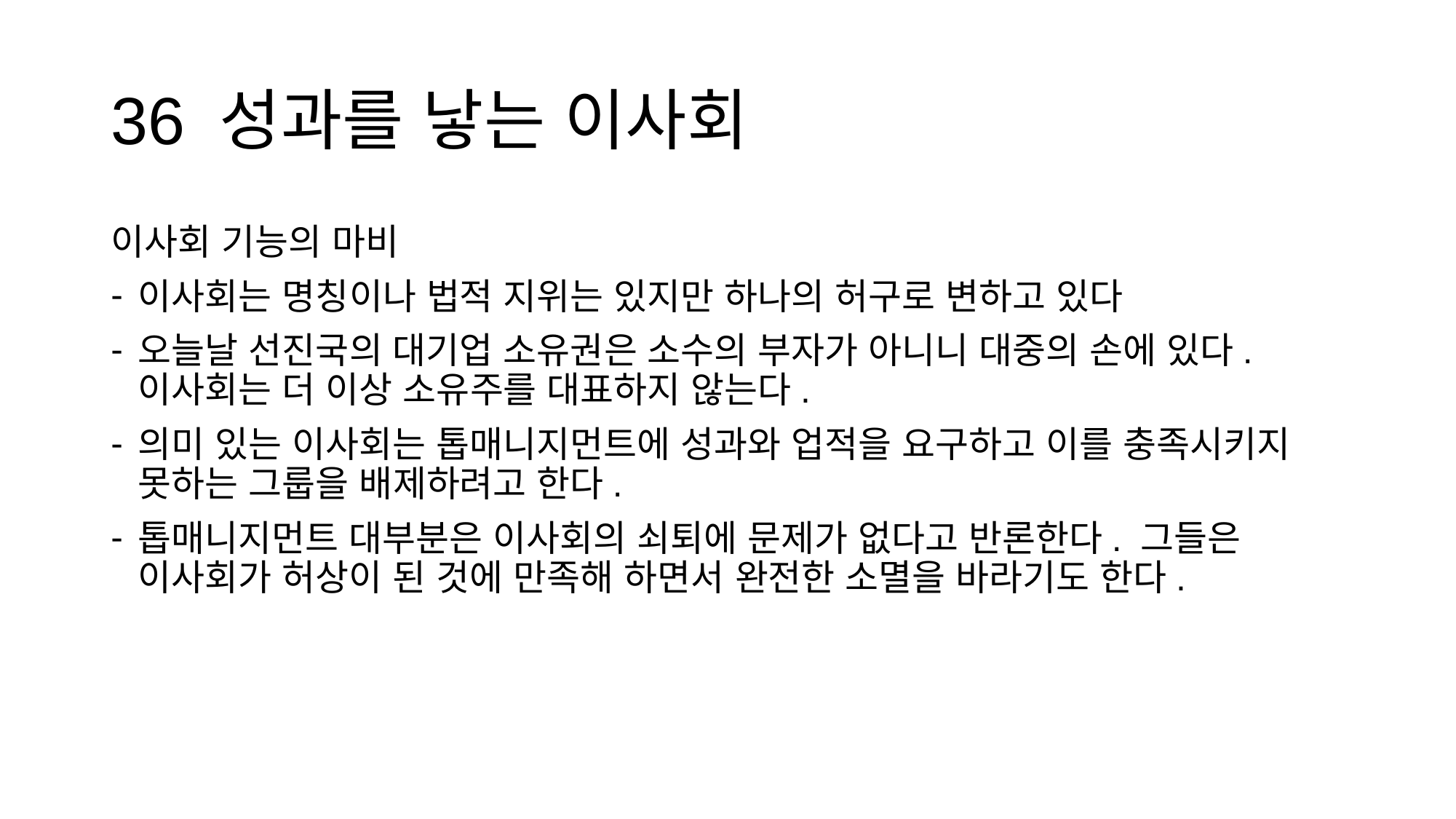

# 36 성과를 낳는 이사회
이사회 기능의 마비
이사회는 명칭이나 법적 지위는 있지만 하나의 허구로 변하고 있다
오늘날 선진국의 대기업 소유권은 소수의 부자가 아니니 대중의 손에 있다. 이사회는 더 이상 소유주를 대표하지 않는다.
의미 있는 이사회는 톱매니지먼트에 성과와 업적을 요구하고 이를 충족시키지 못하는 그룹을 배제하려고 한다.
톱매니지먼트 대부분은 이사회의 쇠퇴에 문제가 없다고 반론한다. 그들은 이사회가 허상이 된 것에 만족해 하면서 완전한 소멸을 바라기도 한다.